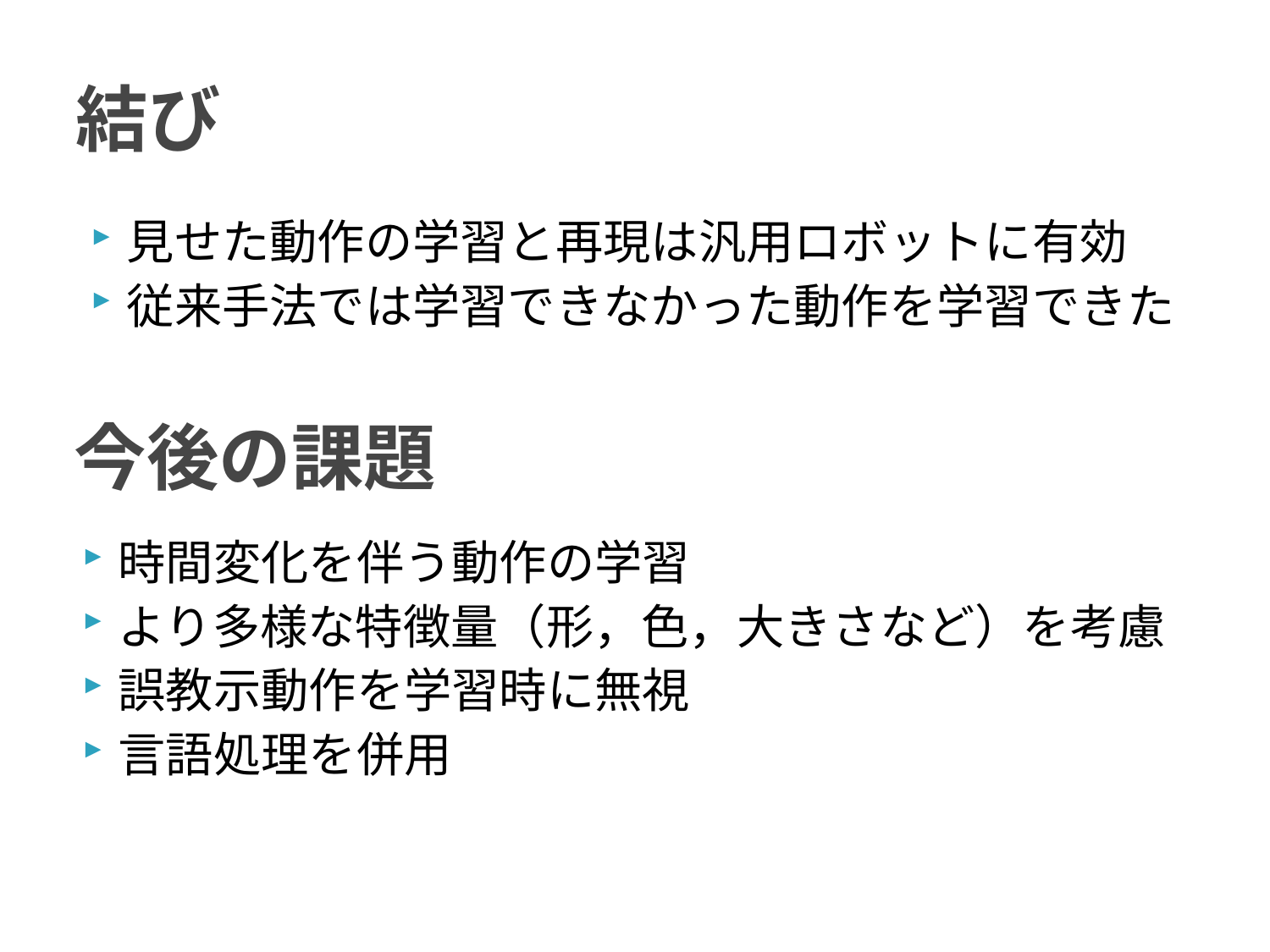

# 結び
見せた動作の学習と再現は汎用ロボットに有効
従来手法では学習できなかった動作を学習できた

今後の課題
時間変化を伴う動作の学習
より多様な特徴量（形，色，大きさなど）を考慮
誤教示動作を学習時に無視
言語処理を併用

13